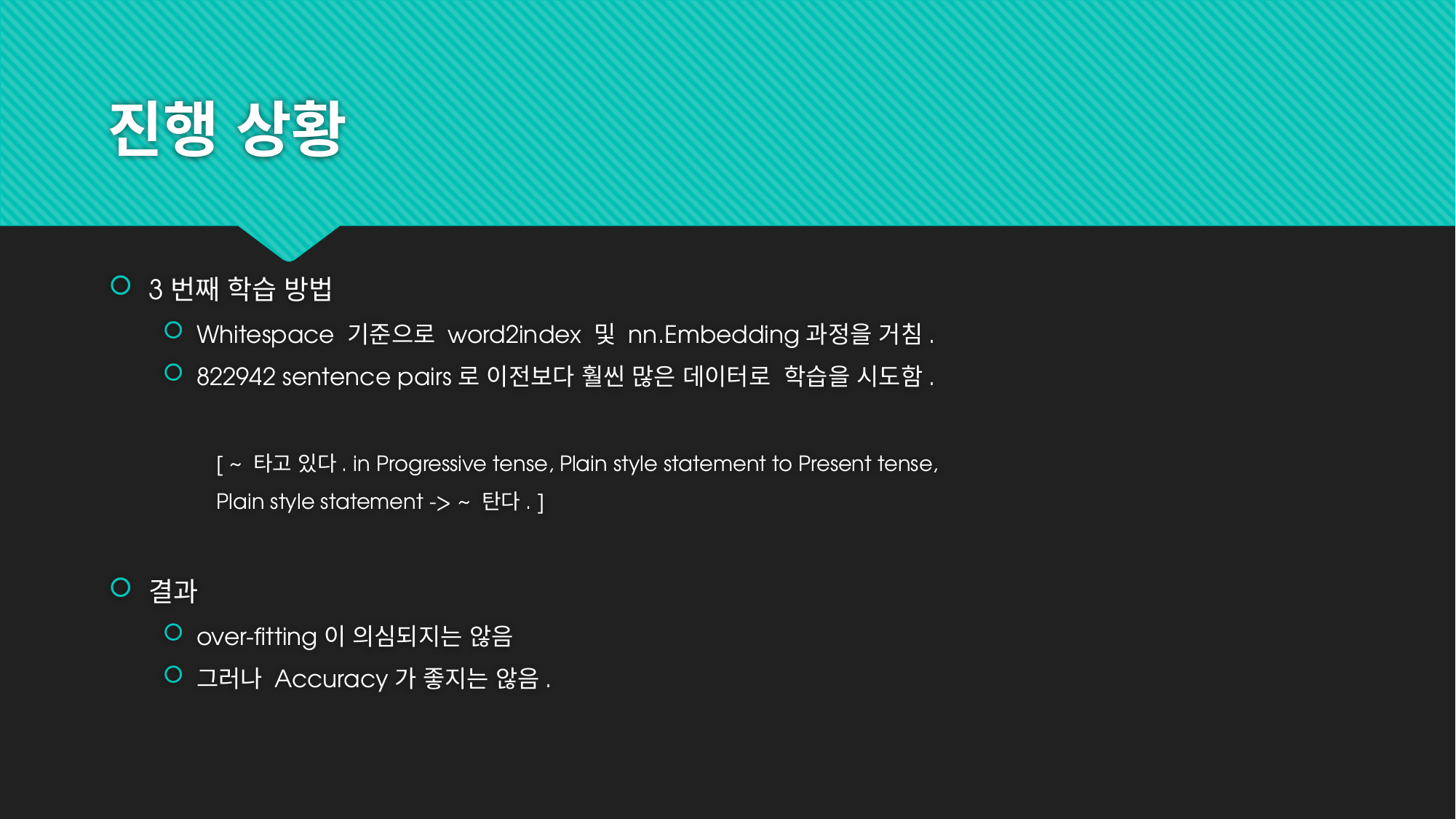

# 진행 상황
3번째 학습 방법
Whitespace 기준으로 word2index 및 nn.Embedding과정을 거침.
822942 sentence pairs로 이전보다 훨씬 많은 데이터로  학습을 시도함.

[ ~ 타고 있다. in Progressive tense, Plain style statement to Present tense,
Plain style statement -> ~ 탄다. ]

결과
over-fitting이 의심되지는 않음
그러나 Accuracy가 좋지는 않음.